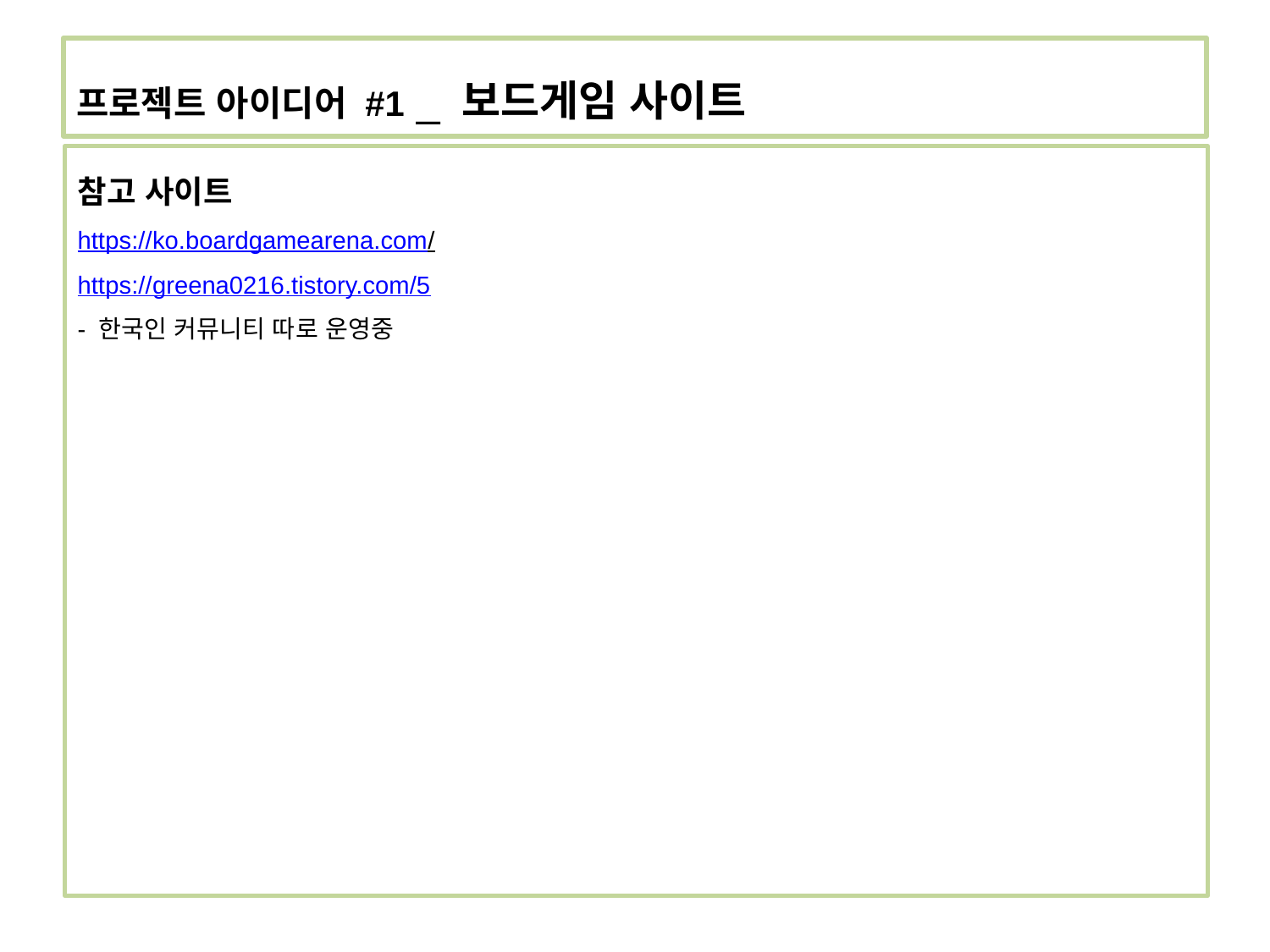

# 프로젝트 아이디어 #1 _ 보드게임 사이트
참고 사이트
https://ko.boardgamearena.com/
https://greena0216.tistory.com/5
- 한국인 커뮤니티 따로 운영중